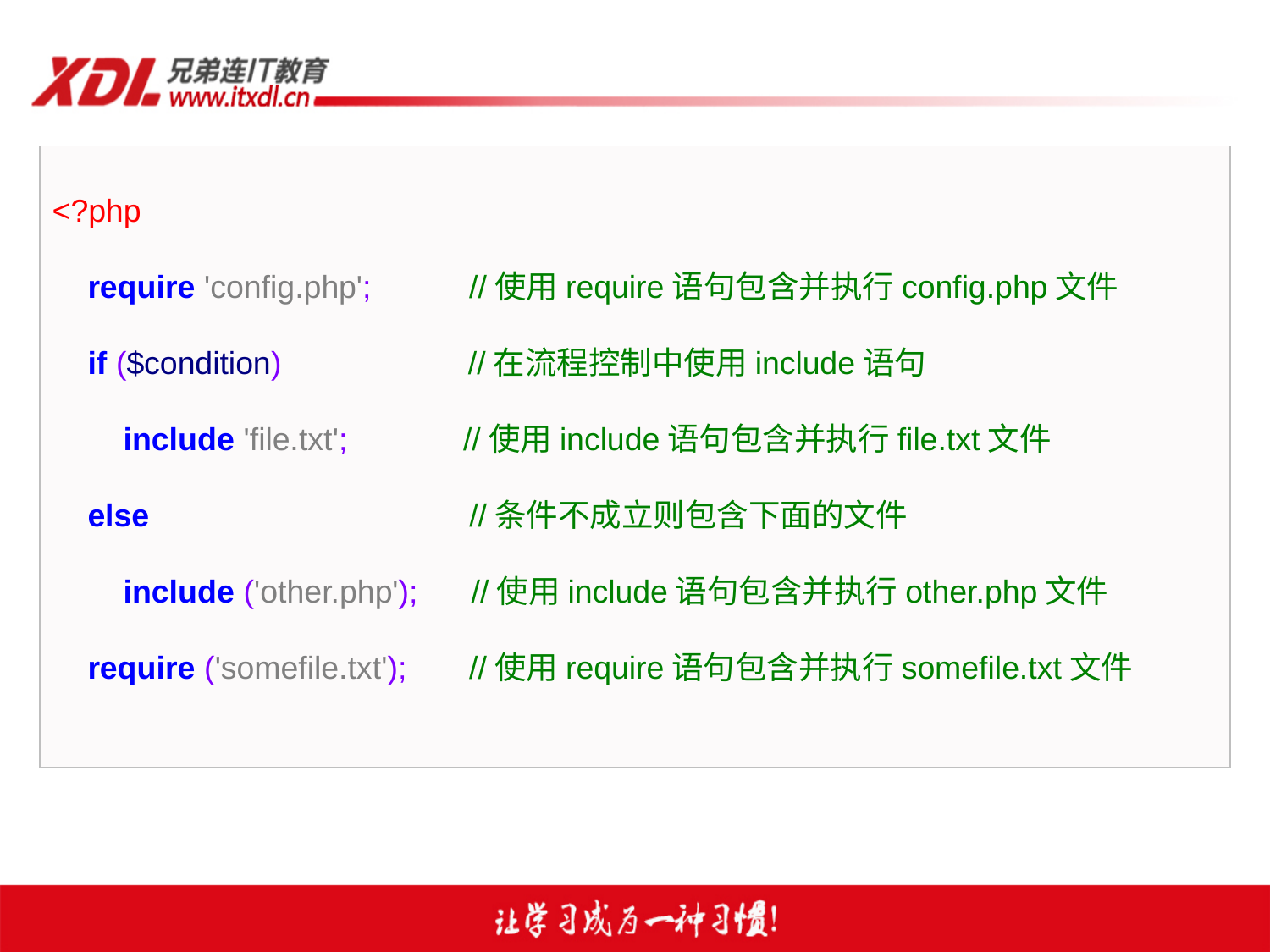

<?php
    require 'config.php';           //使用require语句包含并执行config.php文件
    if ($condition)                     //在流程控制中使用include语句
        include 'file.txt';             //使用include语句包含并执行file.txt文件
    else                                    //条件不成立则包含下面的文件
        include ('other.php');      //使用include语句包含并执行other.php文件
    require ('somefile.txt');       //使用require语句包含并执行somefile.txt文件